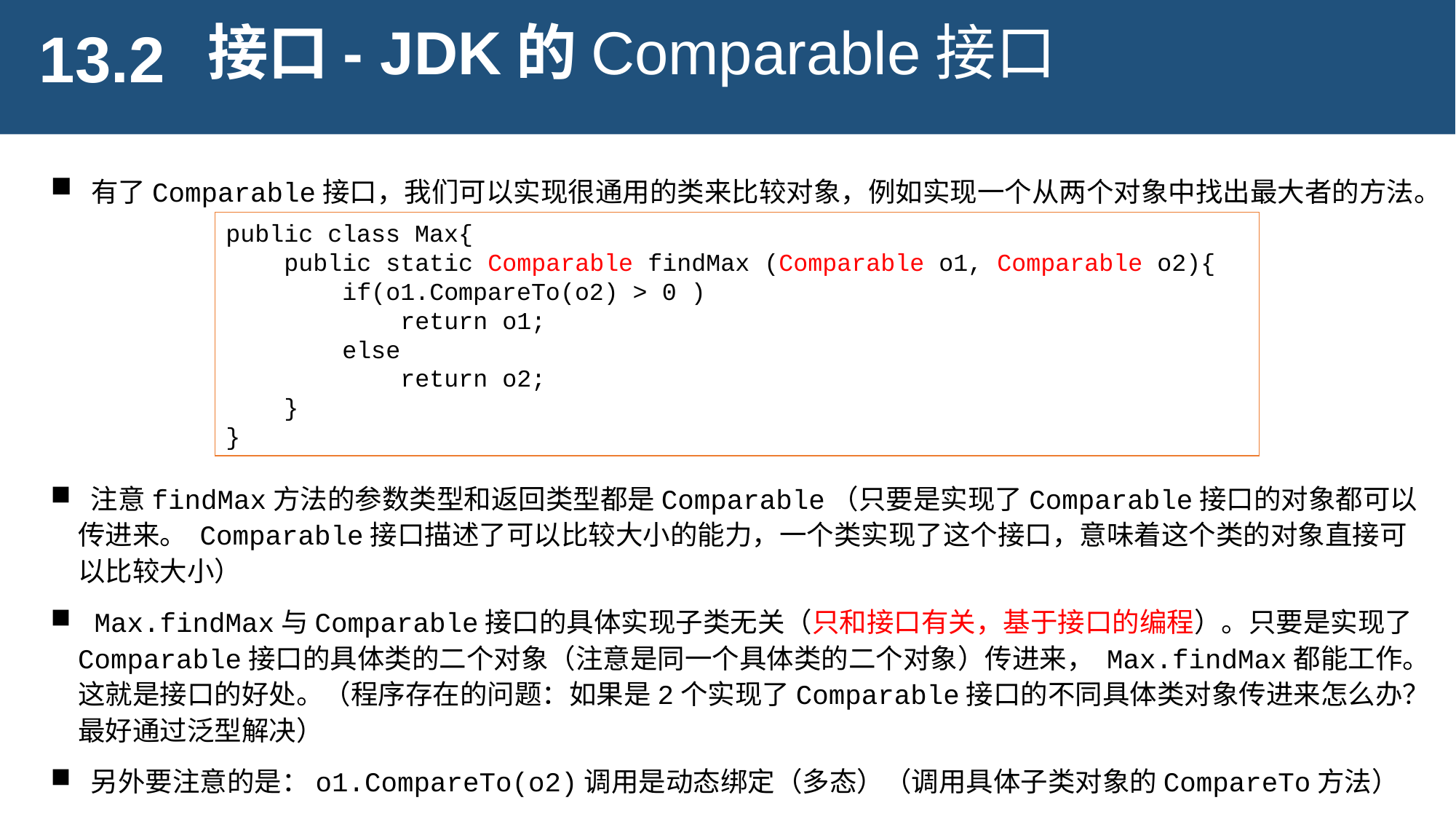

接口- JDK的Comparable接口
13.2
 有了Comparable接口，我们可以实现很通用的类来比较对象，例如实现一个从两个对象中找出最大者的方法。

 注意findMax方法的参数类型和返回类型都是Comparable（只要是实现了Comparable接口的对象都可以传进来。 Comparable接口描述了可以比较大小的能力，一个类实现了这个接口，意味着这个类的对象直接可以比较大小）
 Max.findMax与Comparable接口的具体实现子类无关（只和接口有关，基于接口的编程）。只要是实现了Comparable接口的具体类的二个对象（注意是同一个具体类的二个对象）传进来， Max.findMax都能工作。这就是接口的好处。（程序存在的问题：如果是2个实现了Comparable接口的不同具体类对象传进来怎么办？最好通过泛型解决）
 另外要注意的是：o1.CompareTo(o2)调用是动态绑定（多态）（调用具体子类对象的CompareTo方法）
public class Max{
    public static Comparable findMax (Comparable o1, Comparable o2){
        if(o1.CompareTo(o2) > 0 )
            return o1;
        else
            return o2;
    }
}